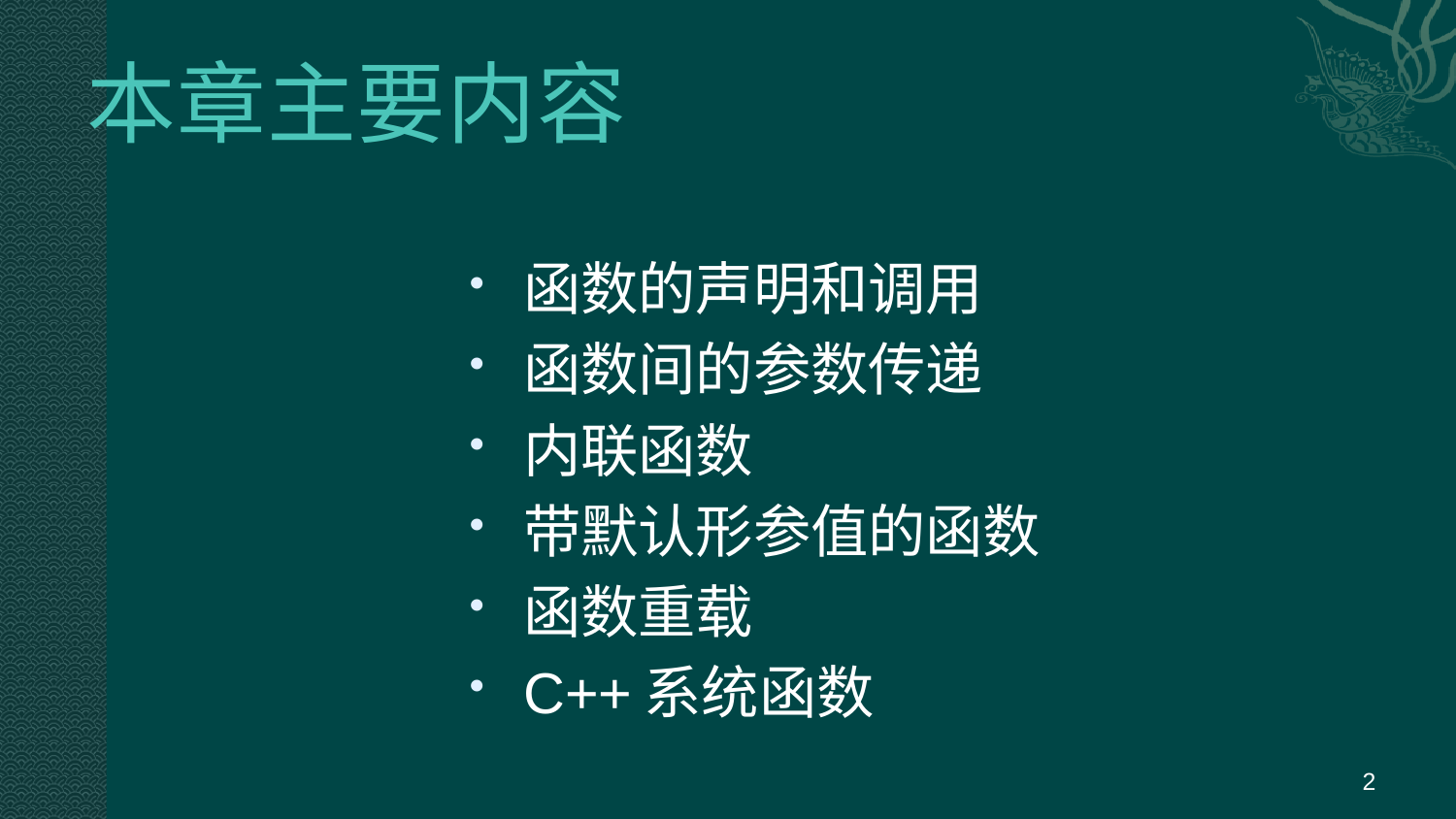

# 本章主要内容
函数的声明和调用
函数间的参数传递
内联函数
带默认形参值的函数
函数重载
C++系统函数
2